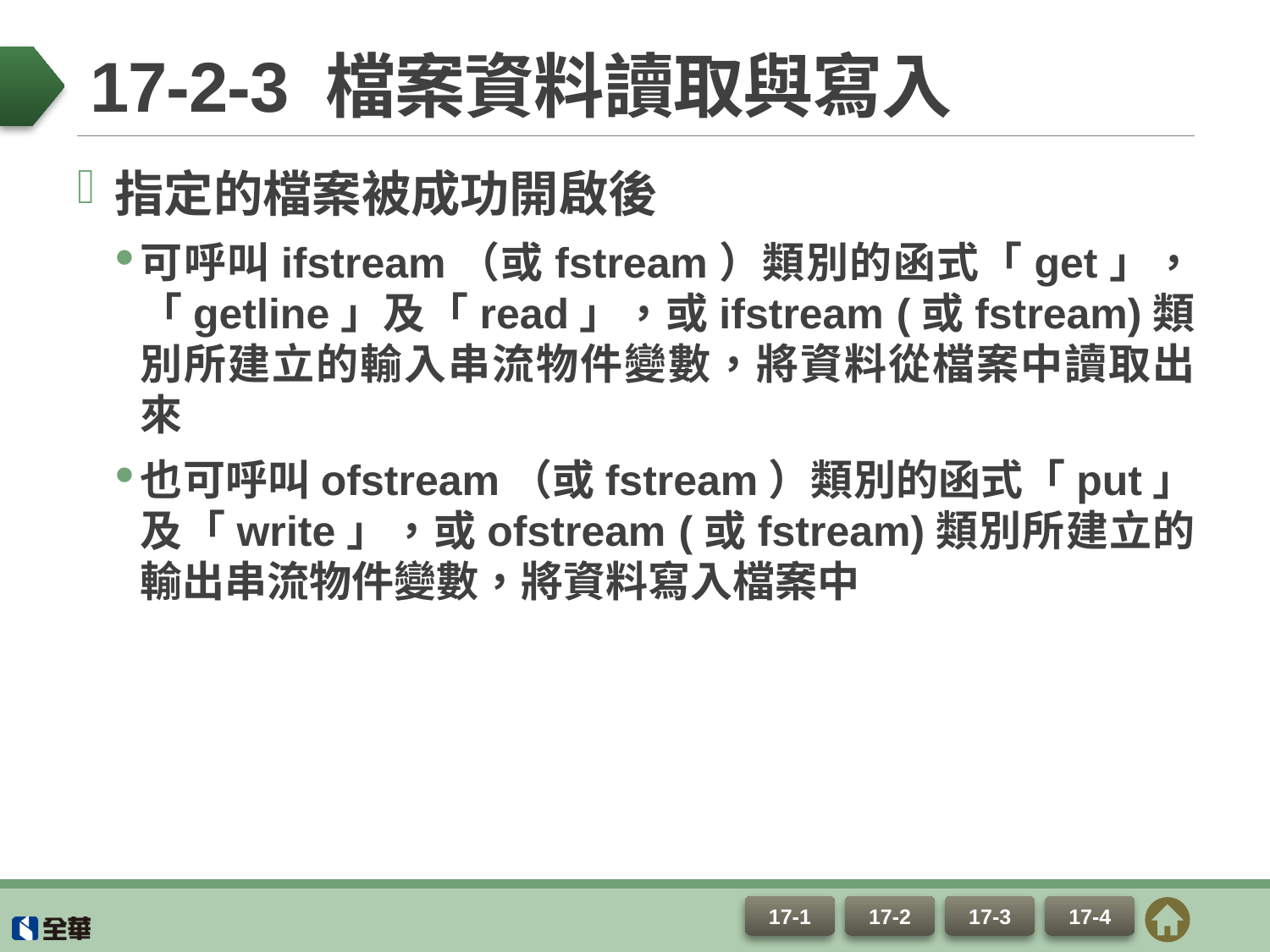

# 17-2-3 檔案資料讀取與寫入
指定的檔案被成功開啟後
可呼叫ifstream（或fstream）類別的函式「get」，「getline」及「read」，或ifstream (或fstream)類別所建立的輸入串流物件變數，將資料從檔案中讀取出來
也可呼叫ofstream（或fstream）類別的函式「put」及「write」，或ofstream (或fstream)類別所建立的輸出串流物件變數，將資料寫入檔案中